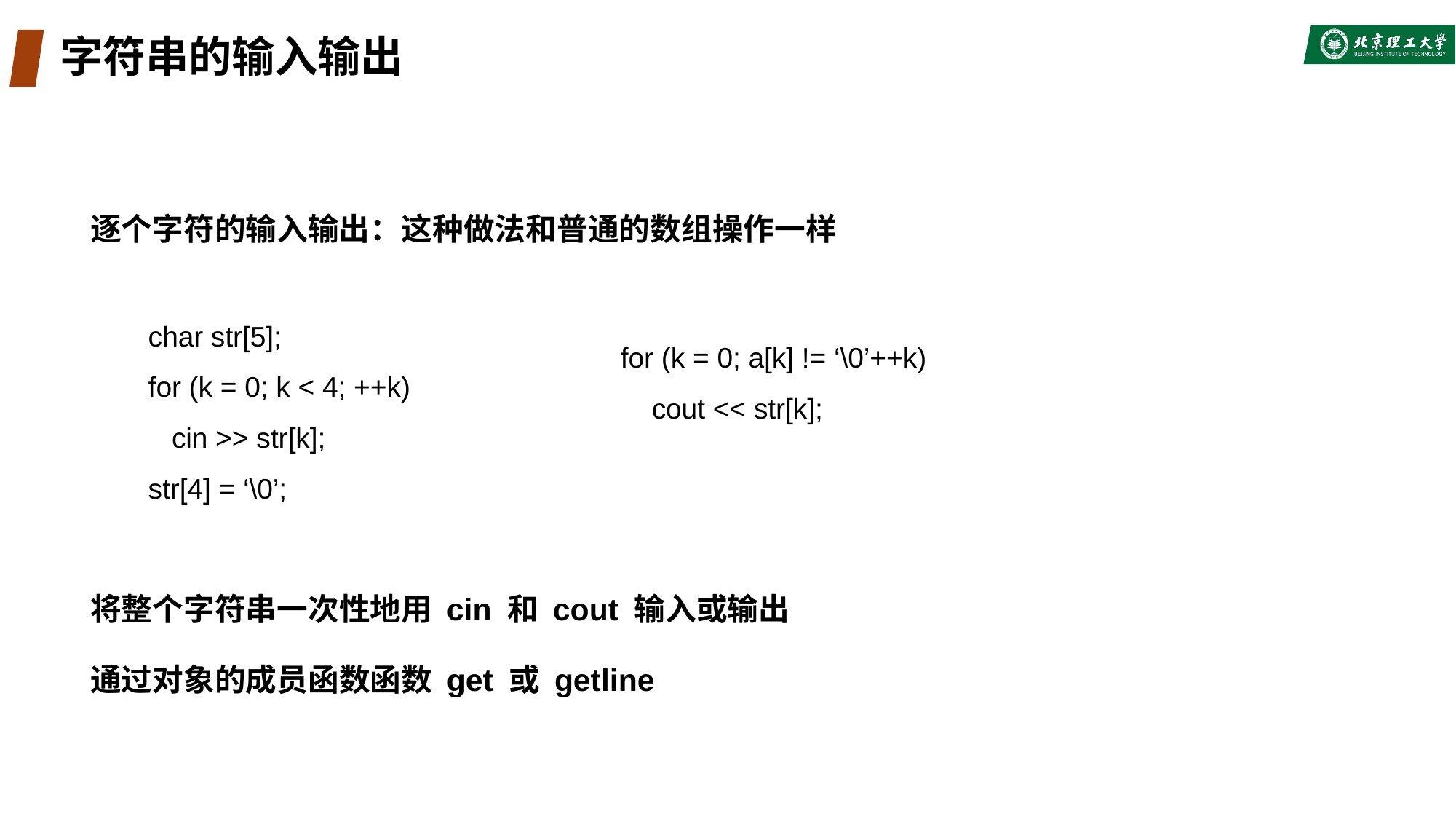

# 字符串的输入输出
逐个字符的输入输出：这种做法和普通的数组操作一样

将整个字符串一次性地用 cin 和 cout 输入或输出
通过对象的成员函数函数 get 或 getline
char str[5];
for (k = 0; k < 4; ++k)
   cin >> str[k];
str[4] = ‘\0’;
for (k = 0; a[k] != ‘\0’++k)
    cout << str[k];